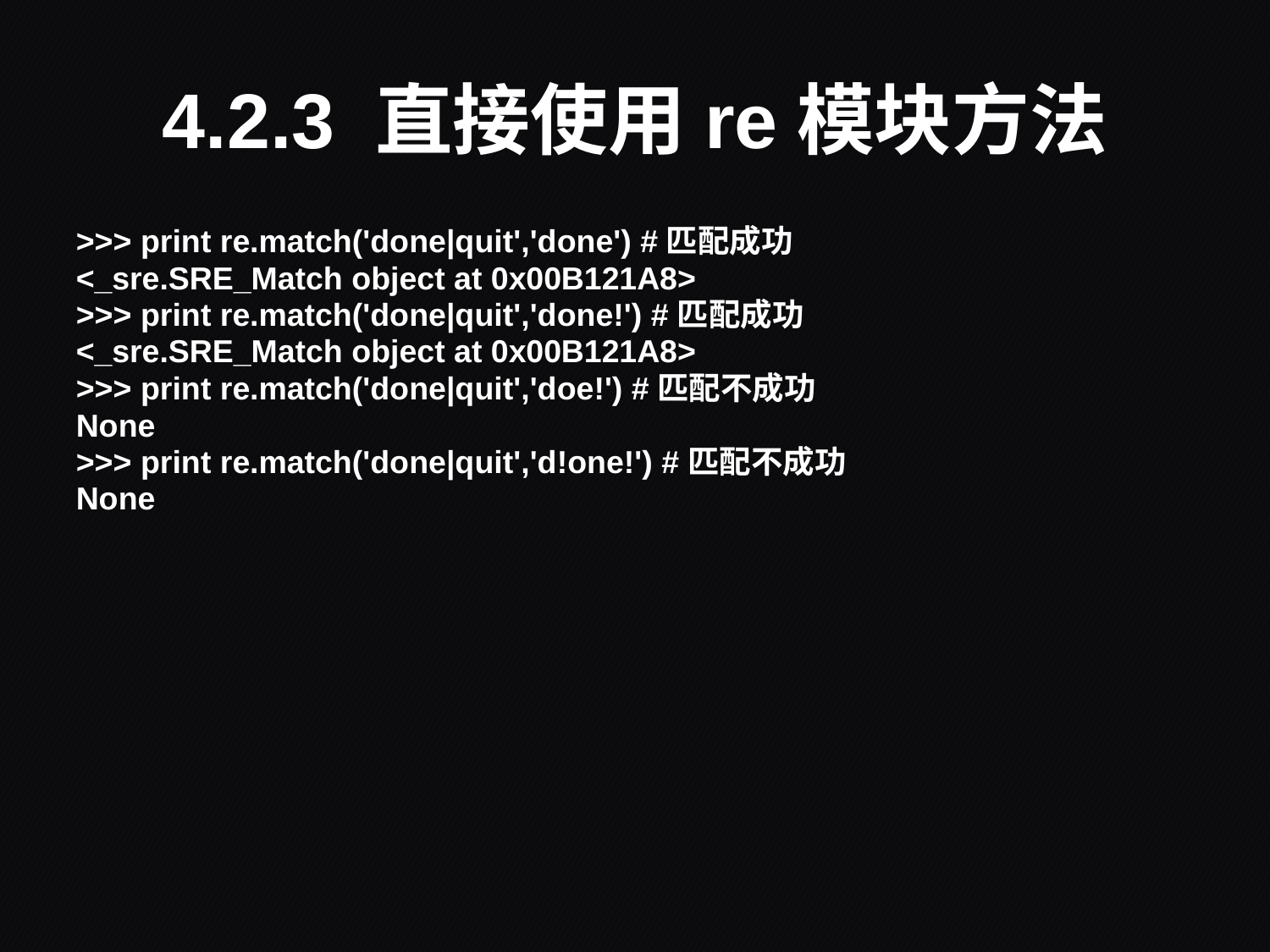

# 4.2.3 直接使用re模块方法
>>> print re.match('done|quit','done') #匹配成功
<_sre.SRE_Match object at 0x00B121A8>
>>> print re.match('done|quit','done!') #匹配成功
<_sre.SRE_Match object at 0x00B121A8>
>>> print re.match('done|quit','doe!') #匹配不成功
None
>>> print re.match('done|quit','d!one!') #匹配不成功
None